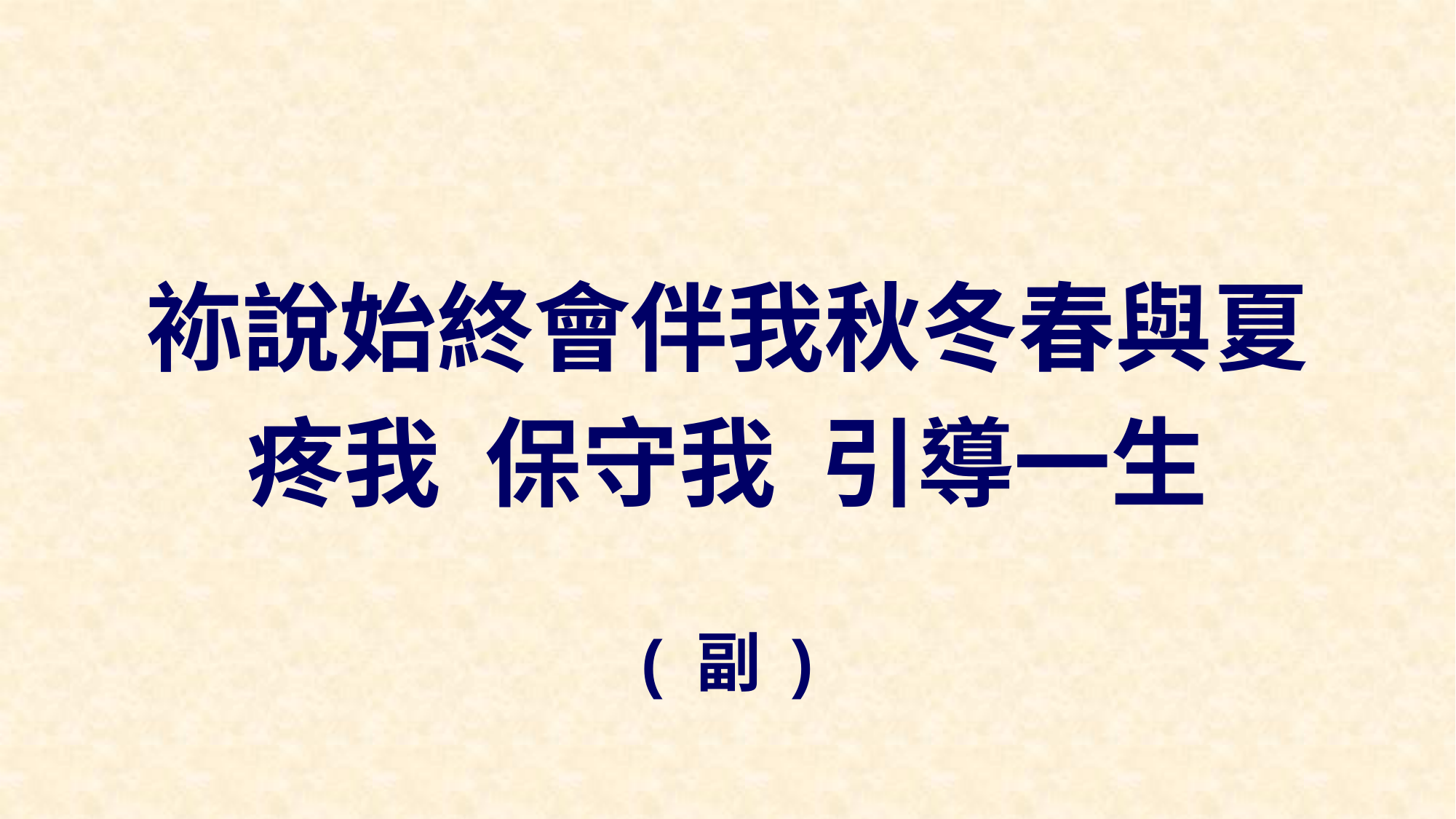

袮說始終會伴我秋冬春與夏
疼我  保守我  引導一生
( 副 )